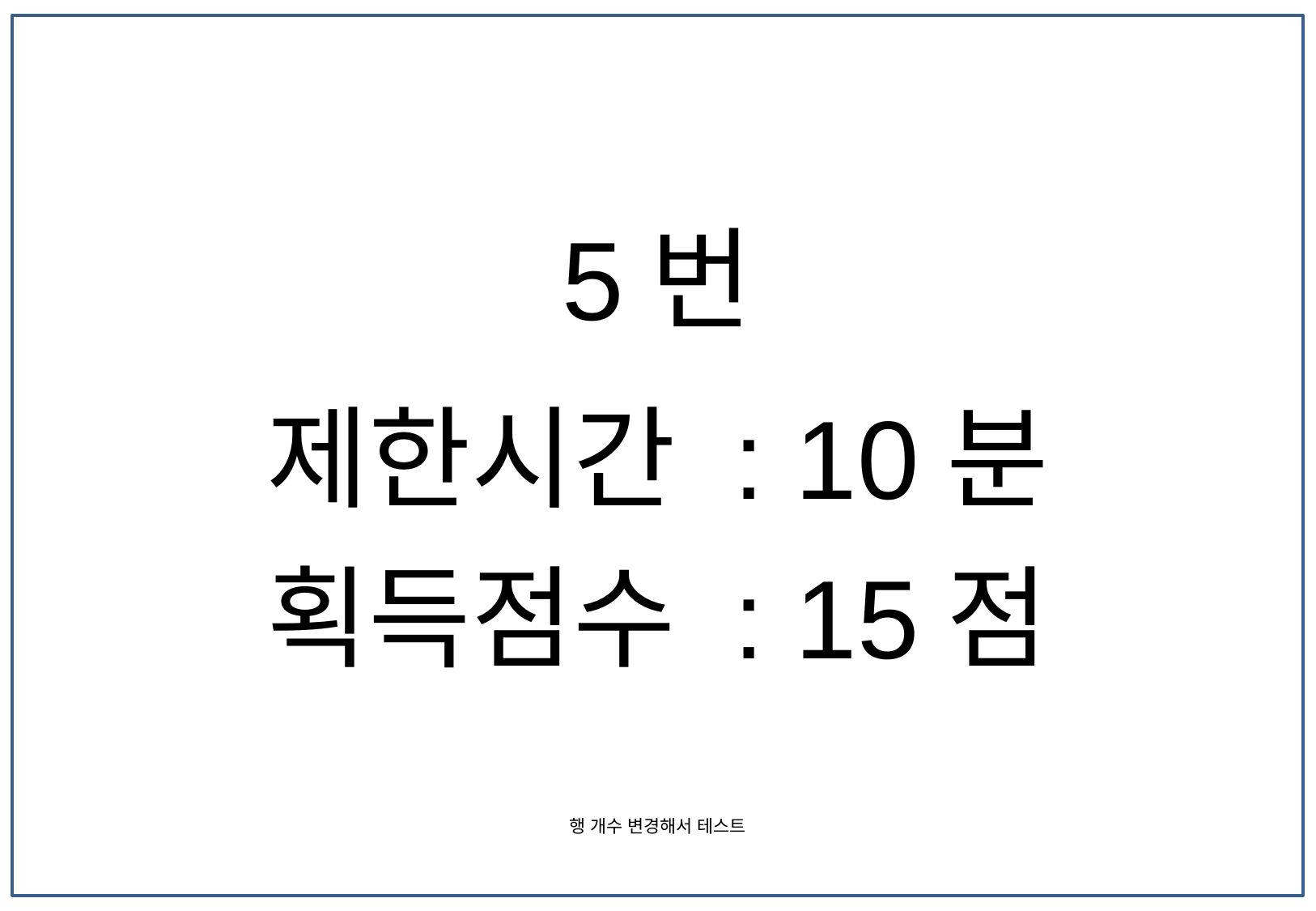

5번
제한시간 : 10분
획득점수 : 15점
행 개수 변경해서 테스트